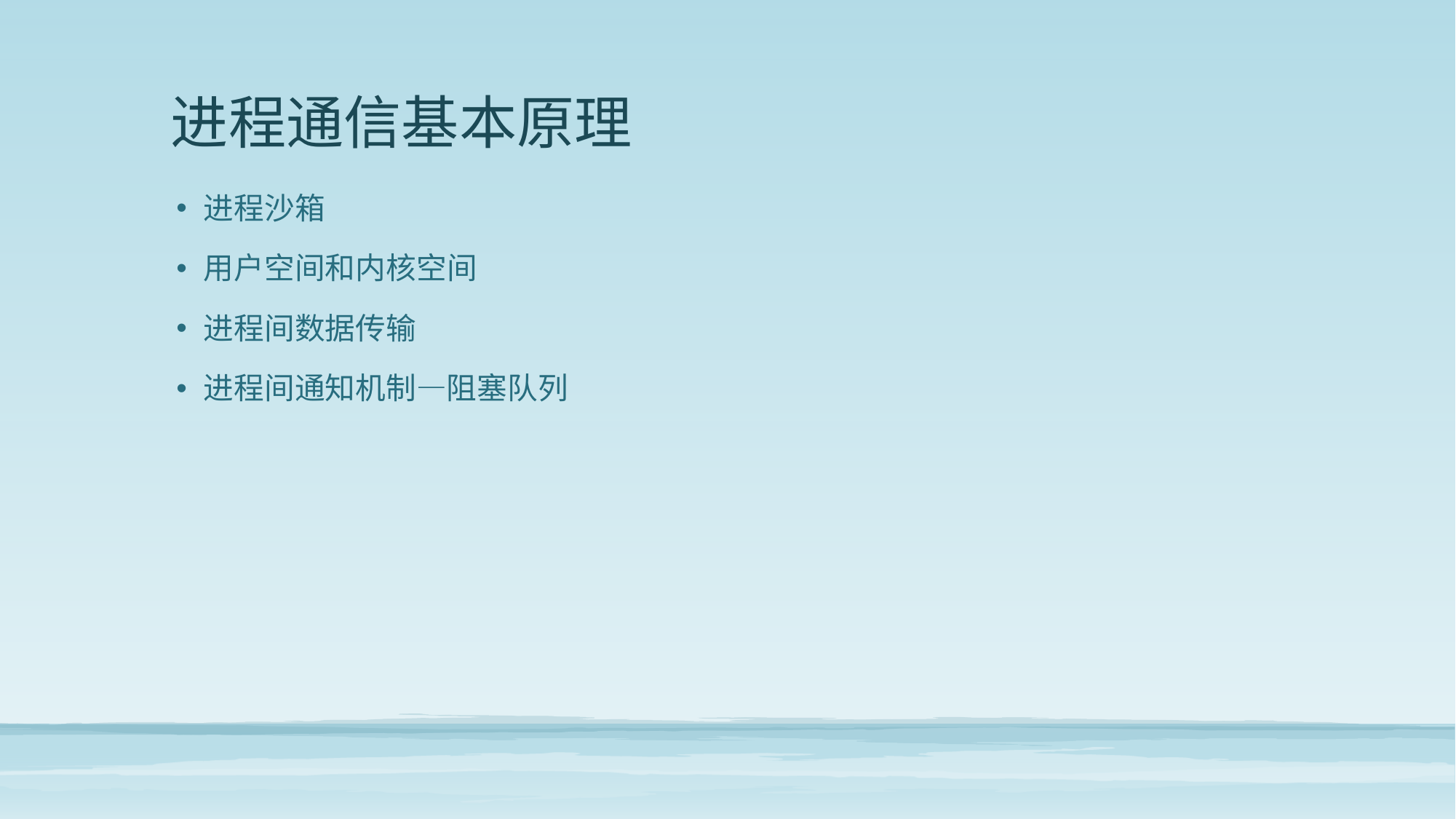

# 进程通信基本原理
进程沙箱
用户空间和内核空间
进程间数据传输
进程间通知机制—阻塞队列